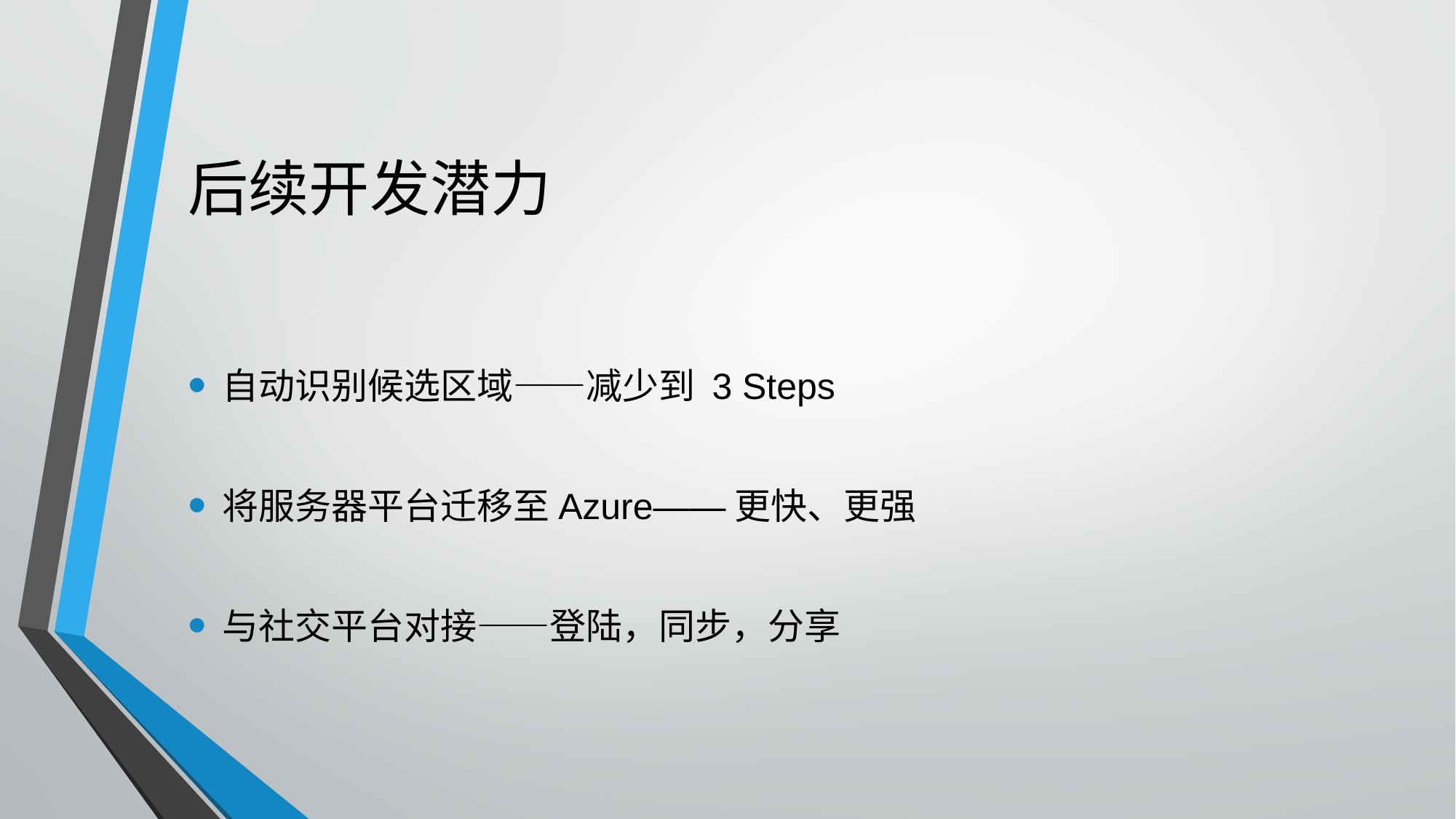

# 后续开发潜力
自动识别候选区域——减少到 3 Steps

将服务器平台迁移至Azure——更快、更强

与社交平台对接——登陆，同步，分享